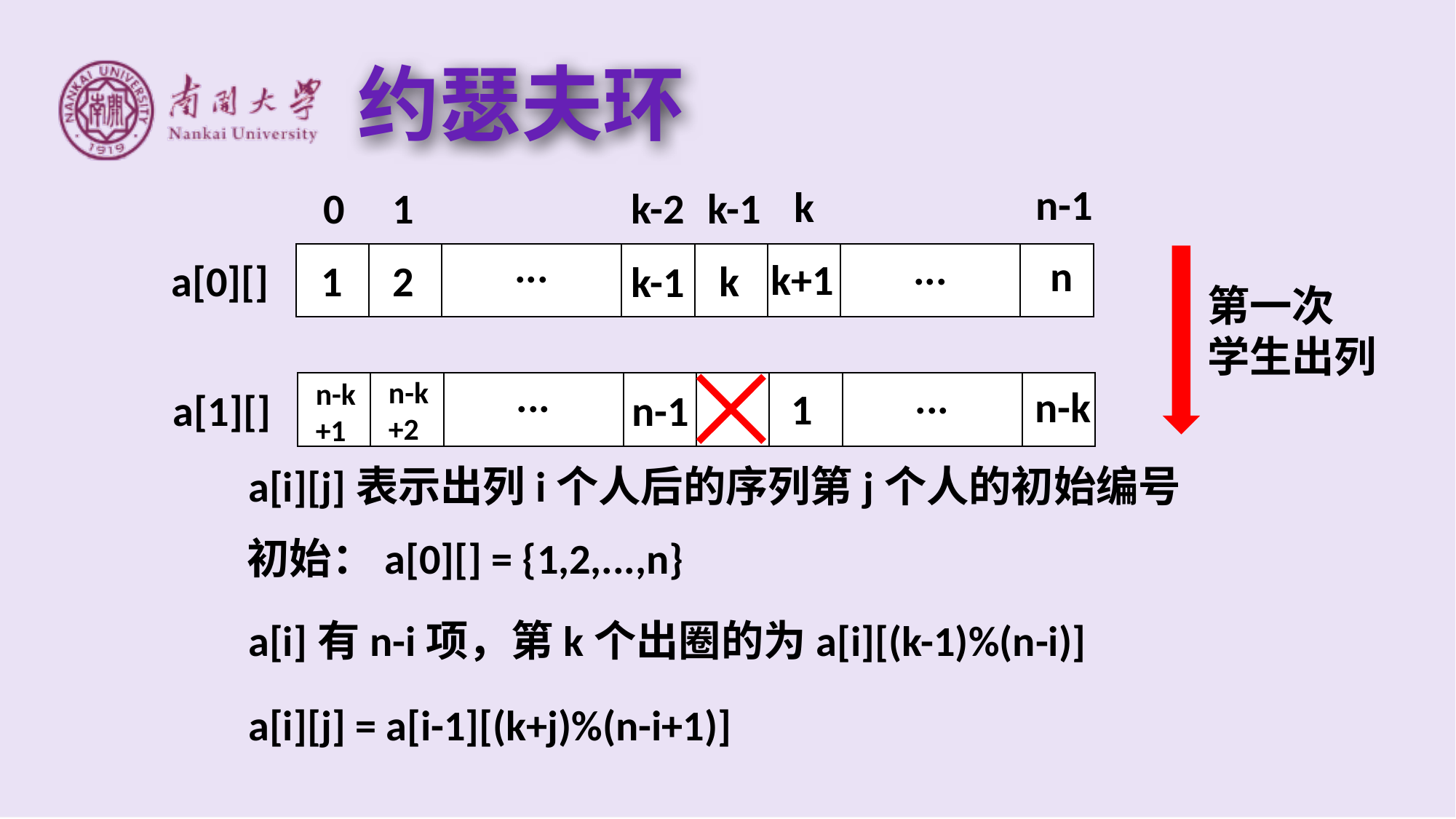

约瑟夫环
n-1
k
0
1
k-2
k-1
...
...

n

k+1
1
2
k
a[0][]
k-1
第一次
学生出列

...
...
n-k
+2
n-k
+1

n-k
  1
a[1][]
n-1
a[i][j]表示出列i个人后的序列第j个人的初始编号
初始：a[0][] = {1,2,...,n}
a[i]有n-i项，第k个出圈的为a[i][(k-1)%(n-i)]
a[i][j] = a[i-1][(k+j)%(n-i+1)]